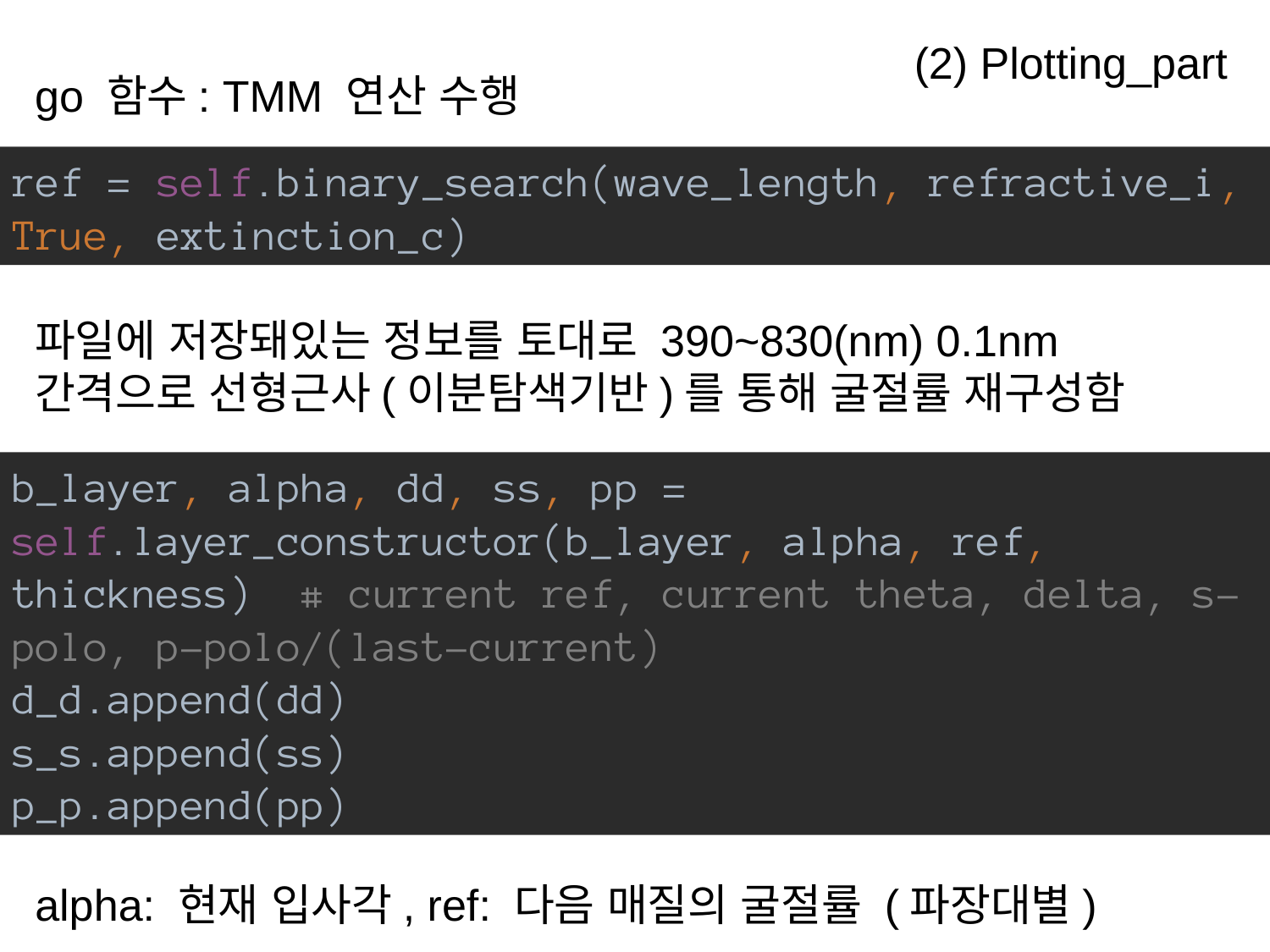

(2) Plotting_part
go 함수: TMM 연산 수행
ref = self.binary_search(wave_length, refractive_i, True, extinction_c)
파일에 저장돼있는 정보를 토대로 390~830(nm) 0.1nm 간격으로 선형근사(이분탐색기반)를 통해 굴절률 재구성함
b_layer, alpha, dd, ss, pp = self.layer_constructor(b_layer, alpha, ref, thickness)  # current ref, current theta, delta, s-polo, p-polo/(last-current)
d_d.append(dd)
s_s.append(ss)
p_p.append(pp)
alpha: 현재 입사각, ref: 다음 매질의 굴절률 (파장대별)